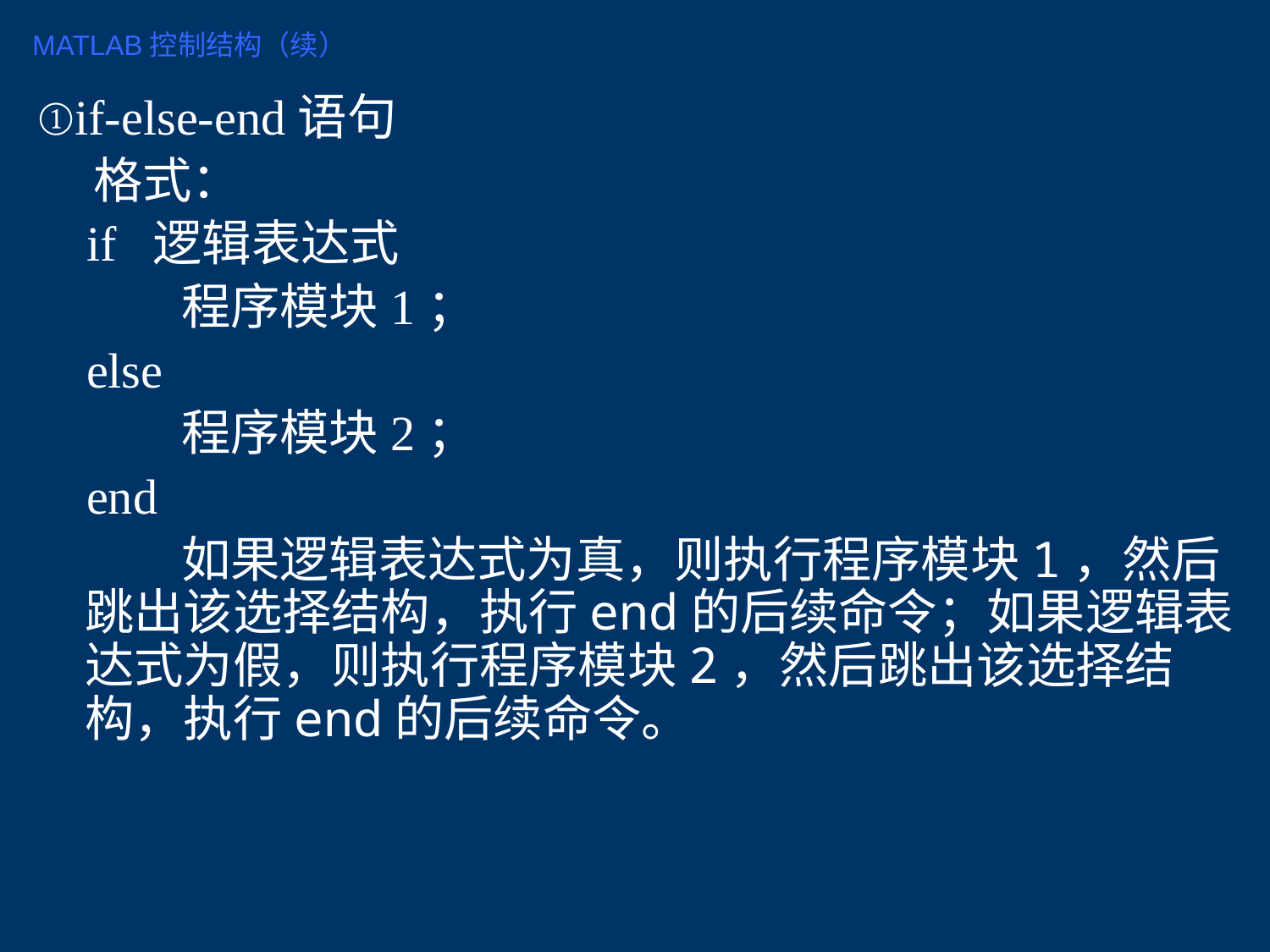

MATLAB控制结构（续）
①if-else-end语句
    格式：
    if  逻辑表达式
            程序模块1；
    else
            程序模块2；
    end
            如果逻辑表达式为真，则执行程序模块1，然后跳出该选择结构，执行end的后续命令；如果逻辑表达式为假，则执行程序模块2，然后跳出该选择结构，执行end的后续命令。